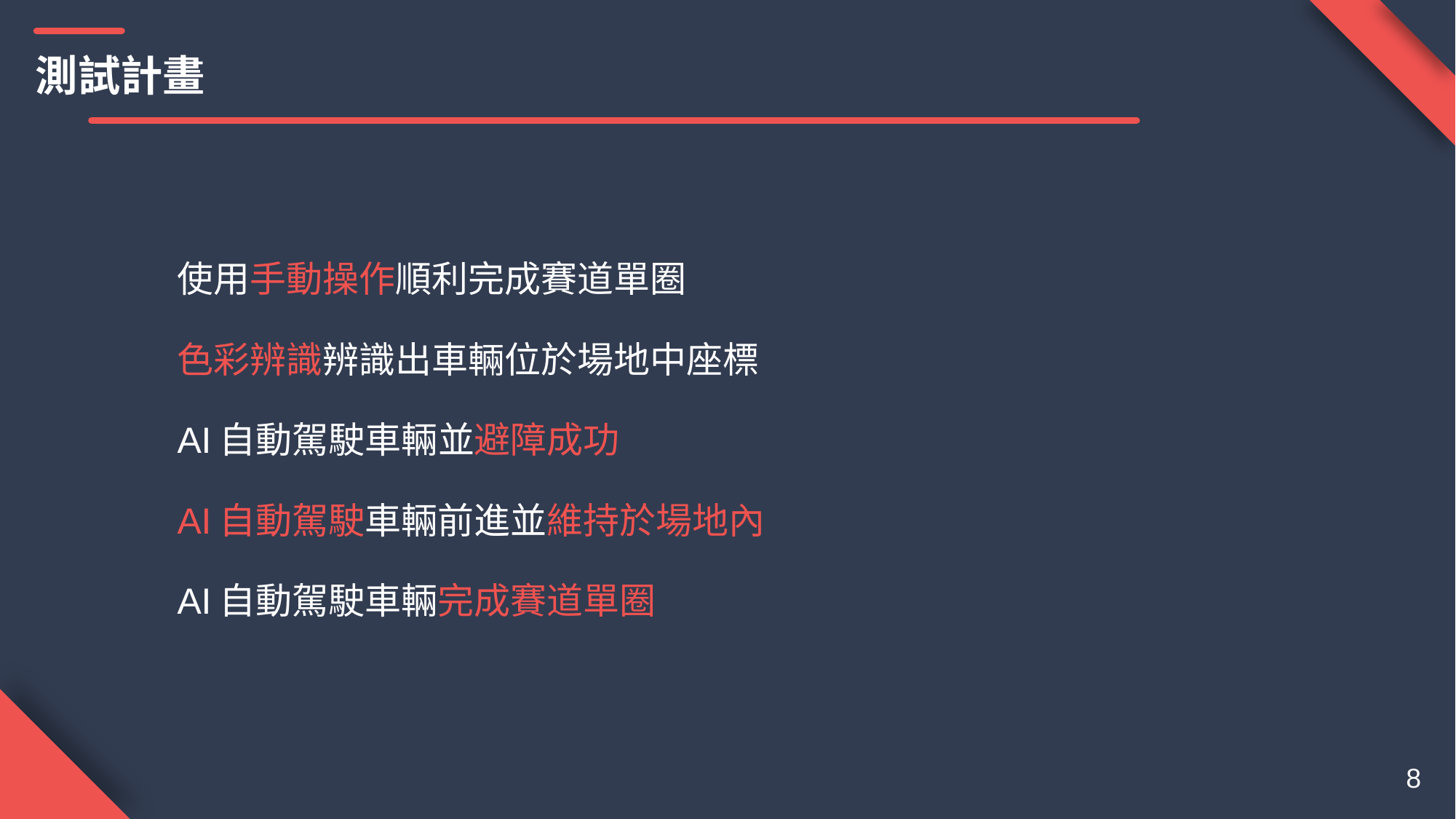

測試計畫
| 使用手動操作順利完成賽道單圈 |
| --- |
| 色彩辨識辨識出車輛位於場地中座標 |
| AI自動駕駛車輛並避障成功 |
| AI自動駕駛車輛前進並維持於場地內 |
| AI自動駕駛車輛完成賽道單圈 |

8